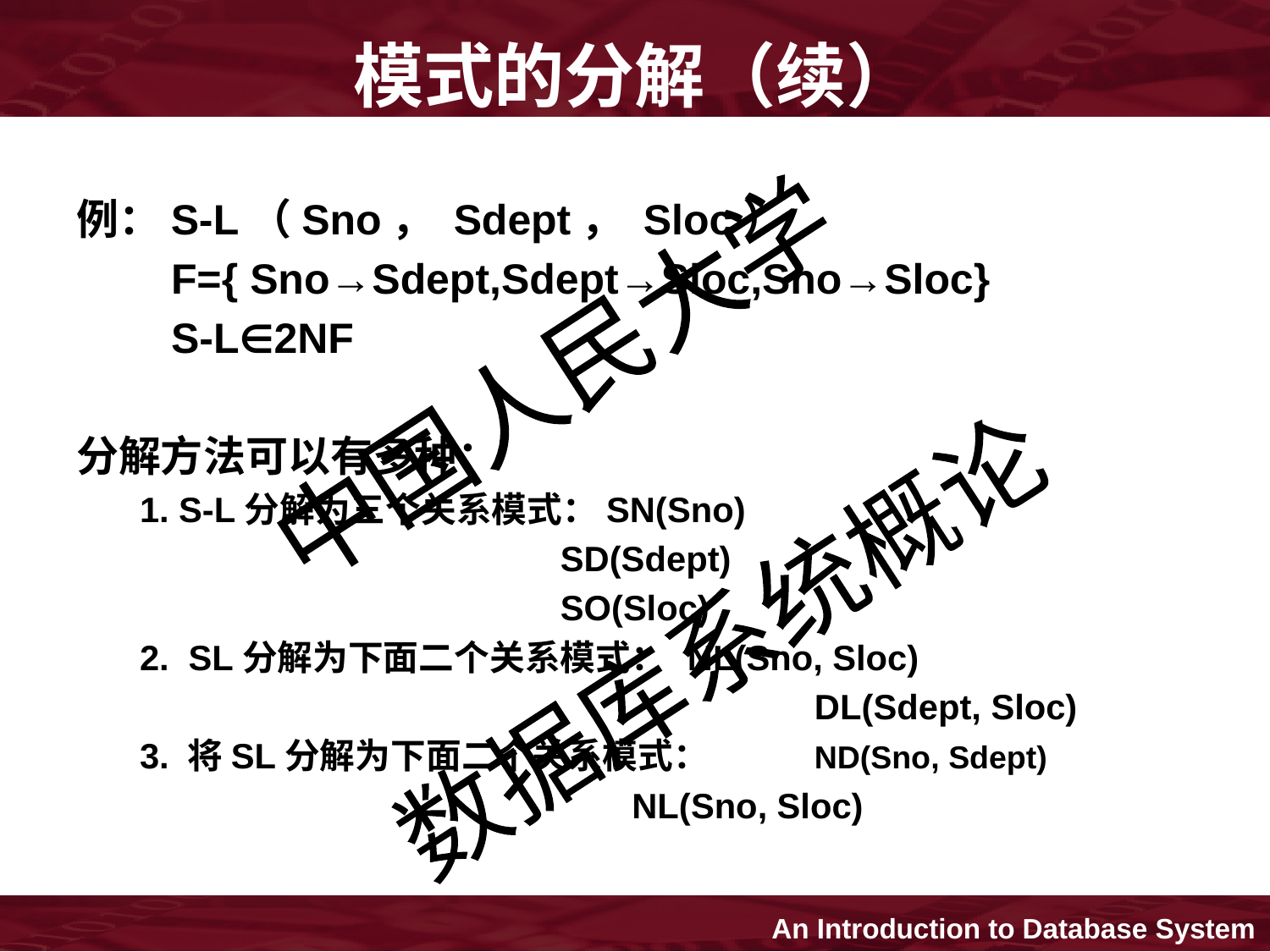

# 模式的分解（续）
例：S-L（Sno， Sdept， Sloc）
        F={ Sno→Sdept,Sdept→Sloc,Sno→Sloc}
        S-L∈2NF

分解方法可以有多种：
1. S-L分解为三个关系模式：SN(Sno)
               			SD(Sdept)
               			SO(Sloc)
2.  SL分解为下面二个关系模式：	NL(Sno, Sloc)
						DL(Sdept, Sloc)
3. 将SL分解为下面二个关系模式：	ND(Sno, Sdept)
               				NL(Sno, Sloc)